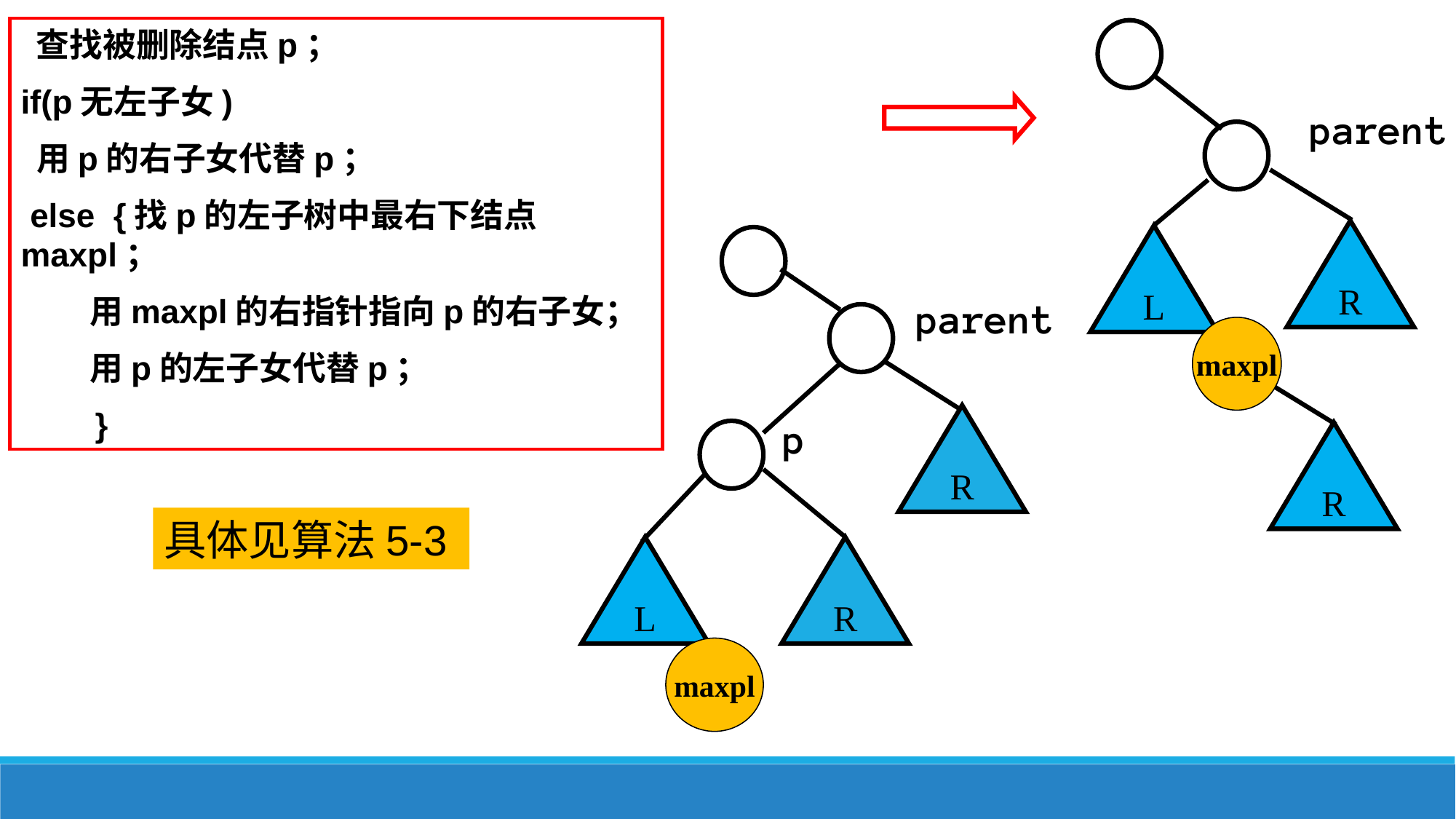

查找被删除结点p；
if(p无左子女)
 用p的右子女代替p；
 else  {找p的左子树中最右下结点maxpl；
        用maxpl的右指针指向p的右子女；
        用p的左子女代替p；
        }

parent

R
L

parent

maxpl

R
p

R

具体见算法5-3
L
R
maxpl